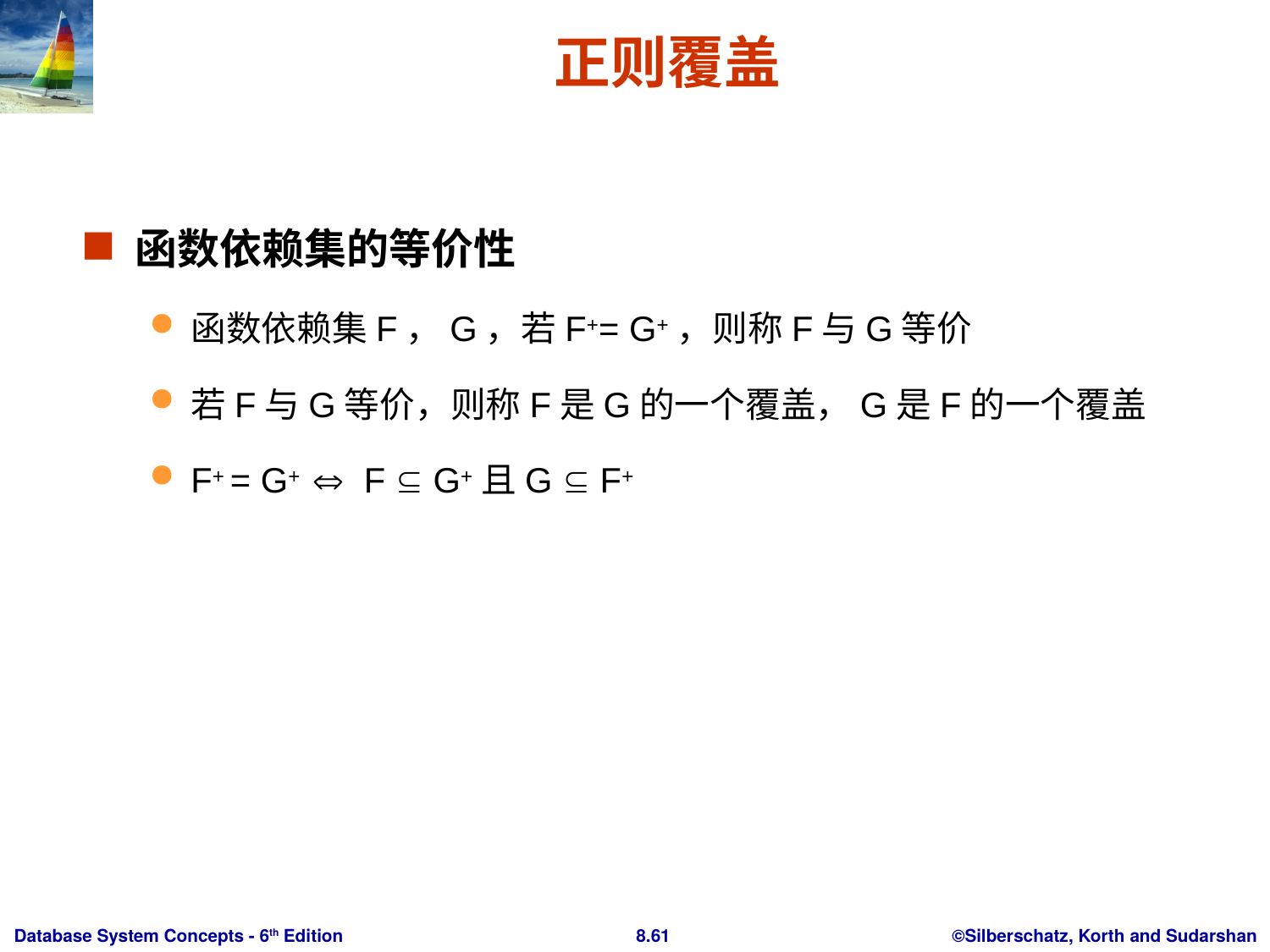

# 正则覆盖
函数依赖集的等价性
函数依赖集F，G，若F+= G+，则称F与G等价
若F与G等价，则称F是G的一个覆盖，G是F的一个覆盖
F+ = G+  ⇔  F ⊆ G+且G ⊆ F+